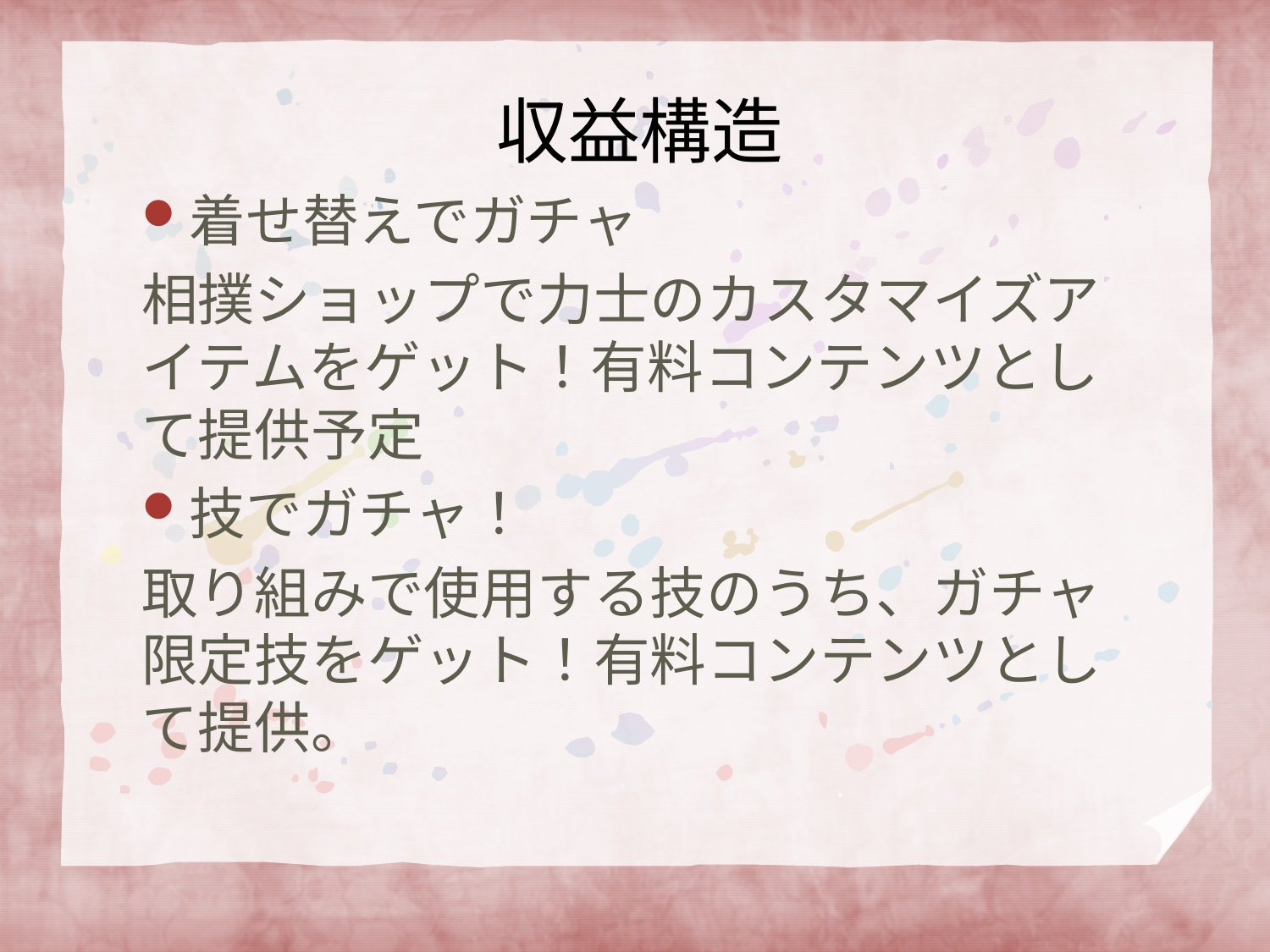

# 収益構造
着せ替えでガチャ
相撲ショップで力士のカスタマイズアイテムをゲット！有料コンテンツとして提供予定
技でガチャ！
取り組みで使用する技のうち、ガチャ限定技をゲット！有料コンテンツとして提供。